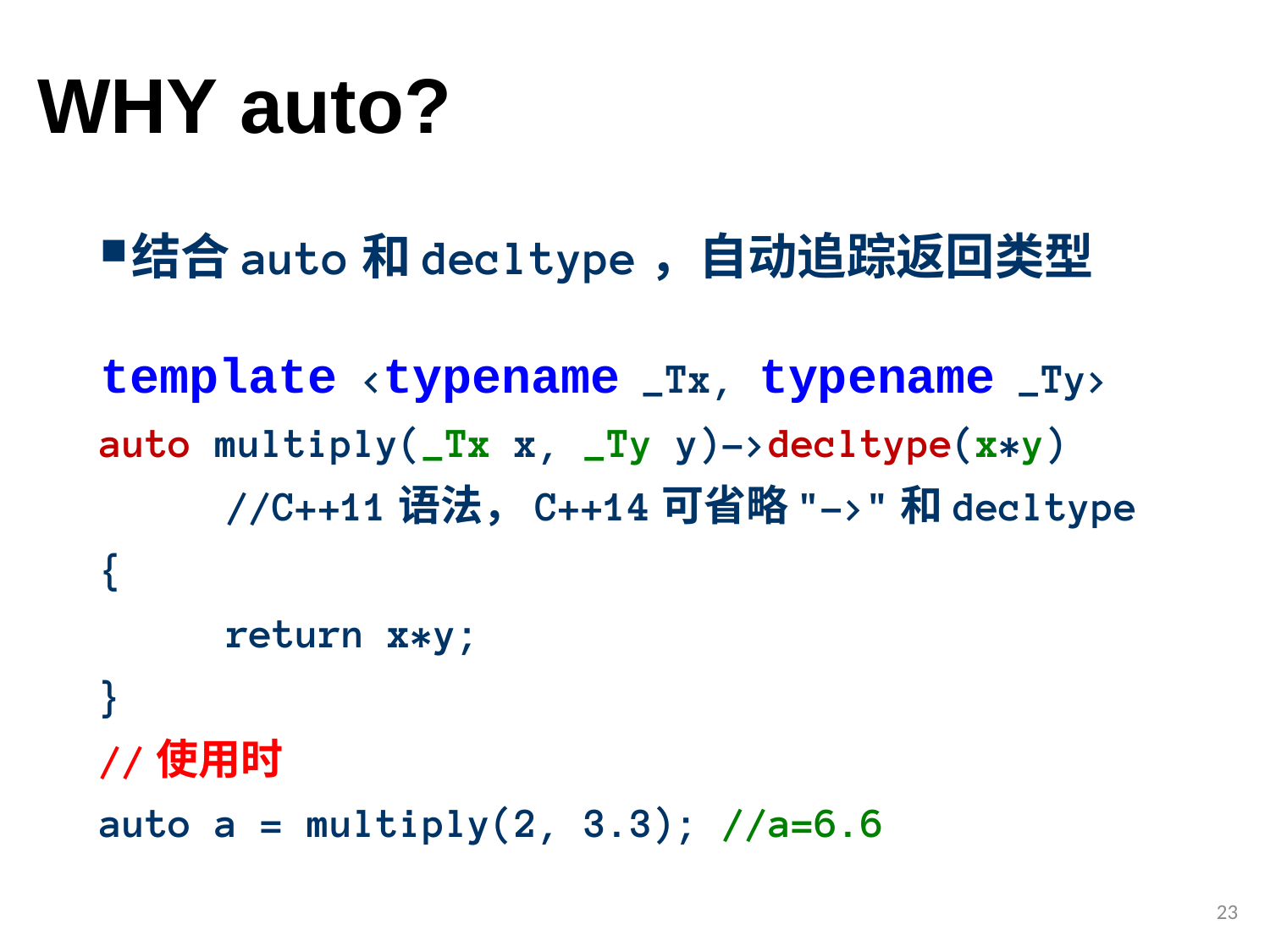

# WHY auto?
结合auto和decltype，自动追踪返回类型

template <typename _Tx, typename _Ty>
auto multiply(_Tx x, _Ty y)->decltype(x*y)
	//C++11语法，C++14可省略"->"和decltype
{
	return x*y;
}
//使用时
auto a = multiply(2, 3.3); //a=6.6
23